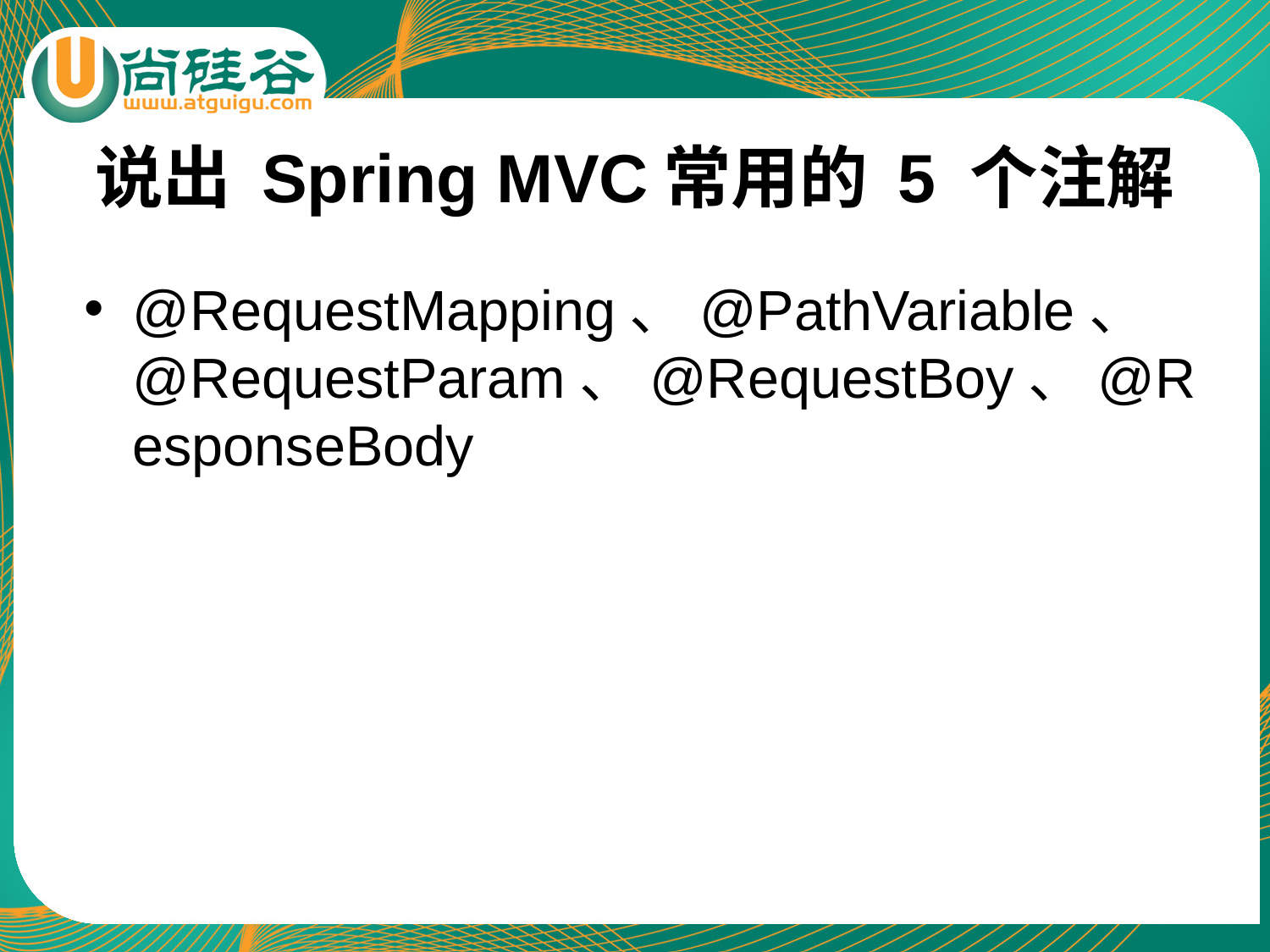

# 说出 Spring MVC常用的 5 个注解
@RequestMapping、@PathVariable、@RequestParam、@RequestBoy、@ResponseBody